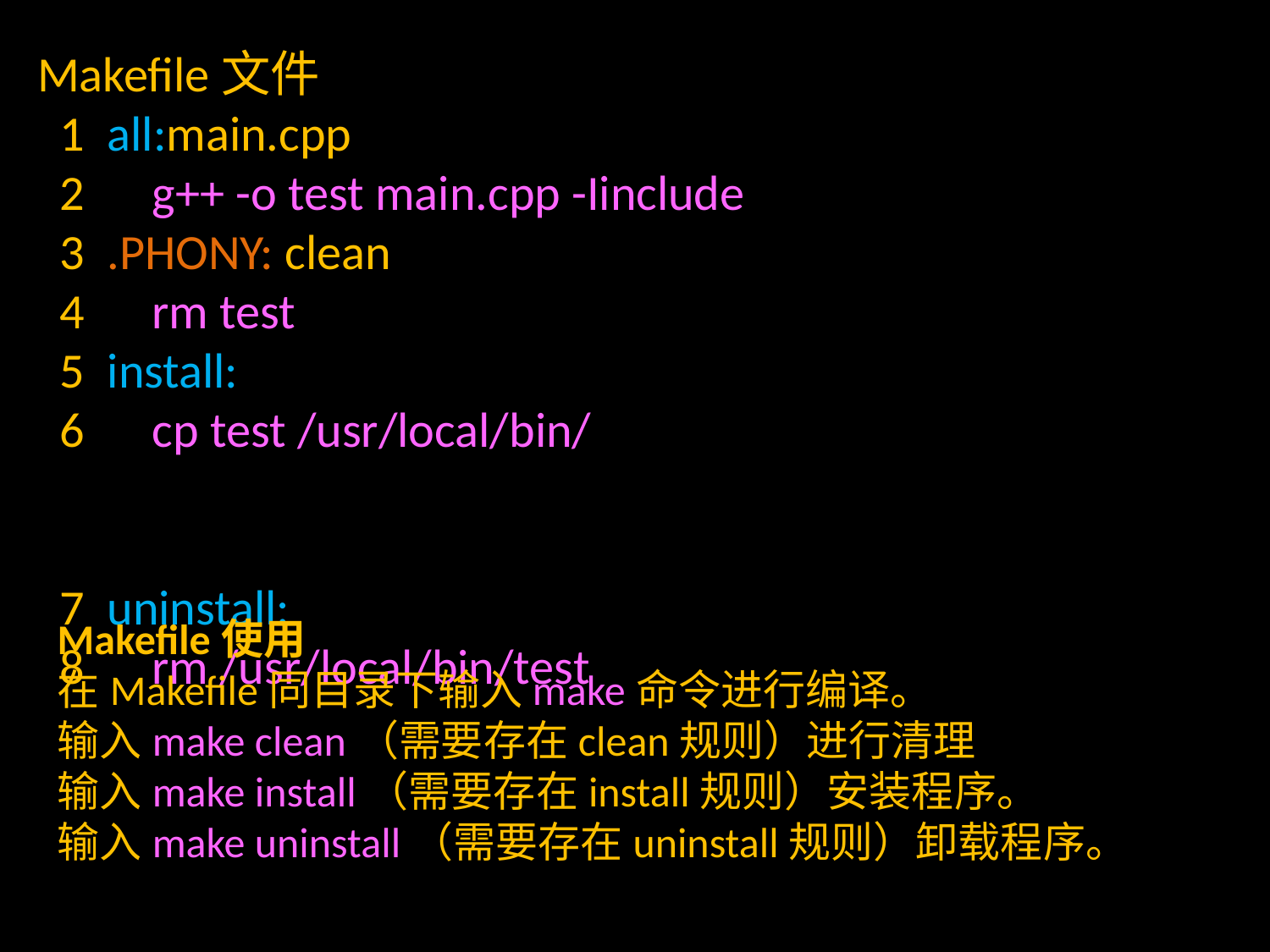

Makefile文件
  1  all:main.cpp
  2      g++ -o test main.cpp -Iinclude
  3  .PHONY: clean
  4      rm test
  5  install:
  6      cp test /usr/local/bin/
  7  uninstall:
  8      rm /usr/local/bin/test

Makefile使用
在Makefile同目录下输入make命令进行编译。
输入make clean（需要存在clean规则）进行清理
输入make install（需要存在install规则）安装程序。
输入make uninstall（需要存在uninstall规则）卸载程序。